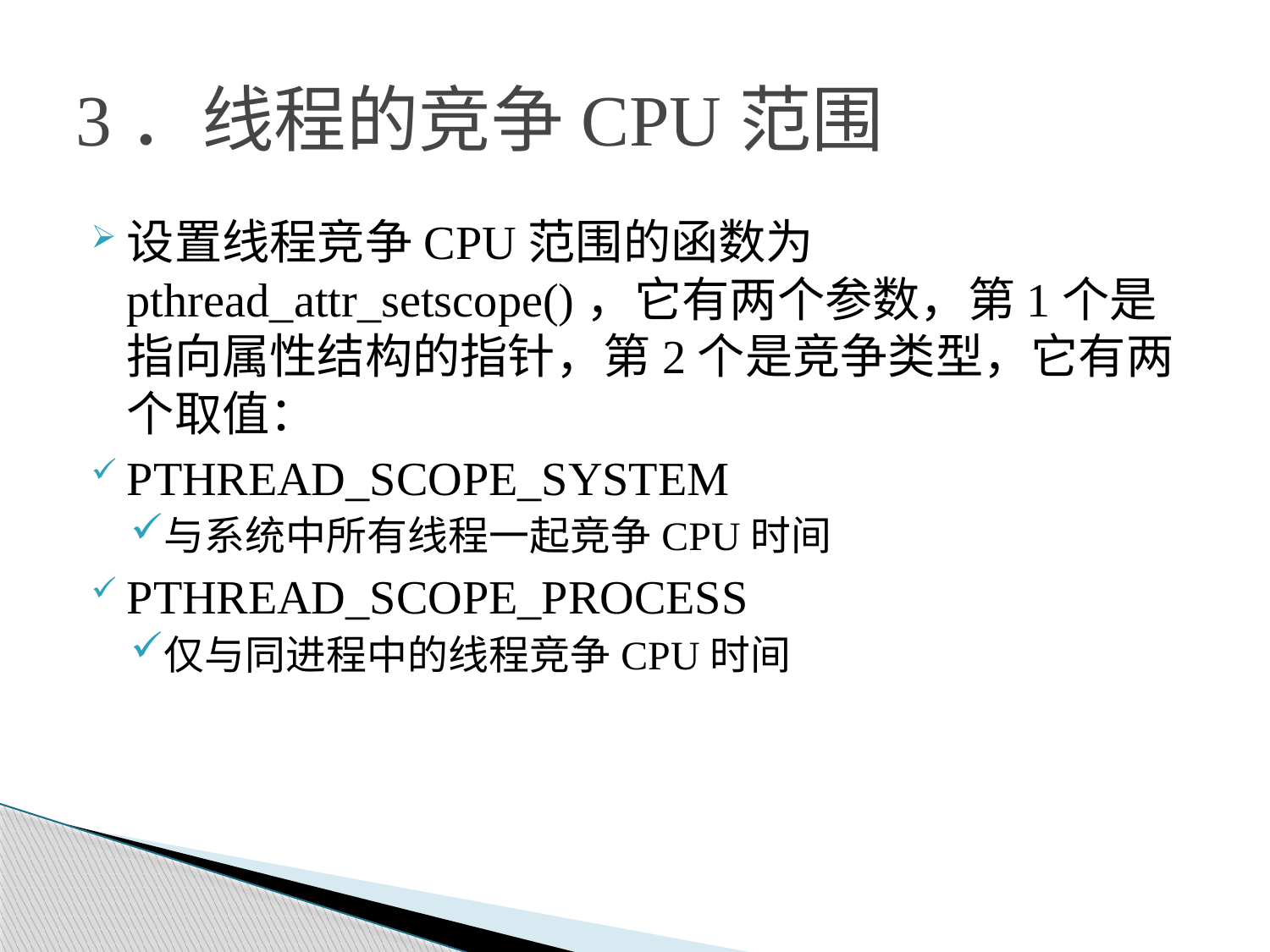

# 3．线程的竞争CPU范围
设置线程竞争CPU范围的函数为pthread_attr_setscope()，它有两个参数，第1个是指向属性结构的指针，第2个是竞争类型，它有两个取值：
PTHREAD_SCOPE_SYSTEM
与系统中所有线程一起竞争CPU时间
PTHREAD_SCOPE_PROCESS
仅与同进程中的线程竞争CPU时间